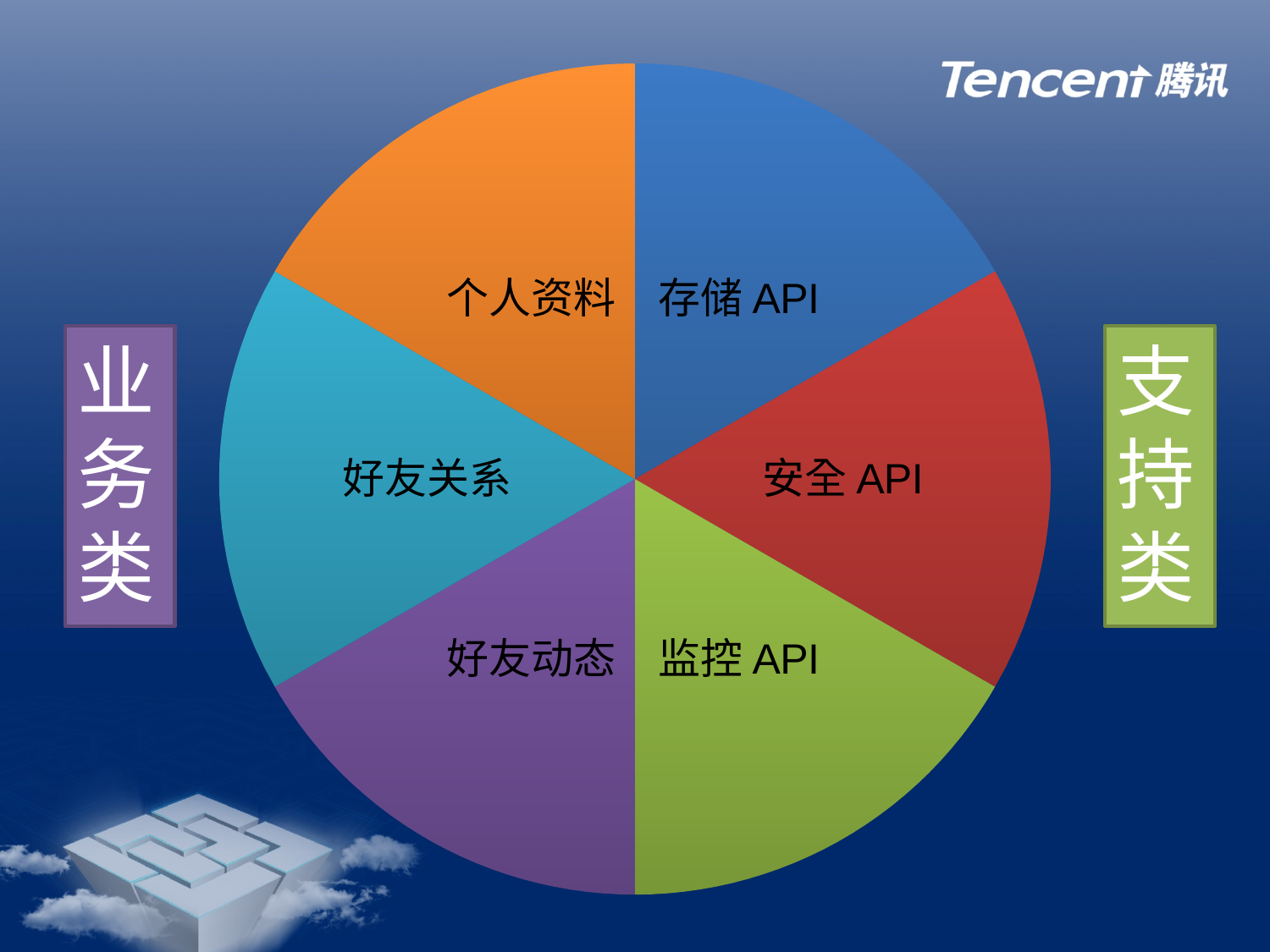

### Chart

| Category | OpenAPI 分类 |
|---|---|
| 存储API | 50.0 |
| 安全API | 50.0 |
| 监控API | 50.0 |
| 好友动态 | 50.0 |
| 好友关系 | 50.0 |
| 个人资料 | 50.0 |
业务类
支持类